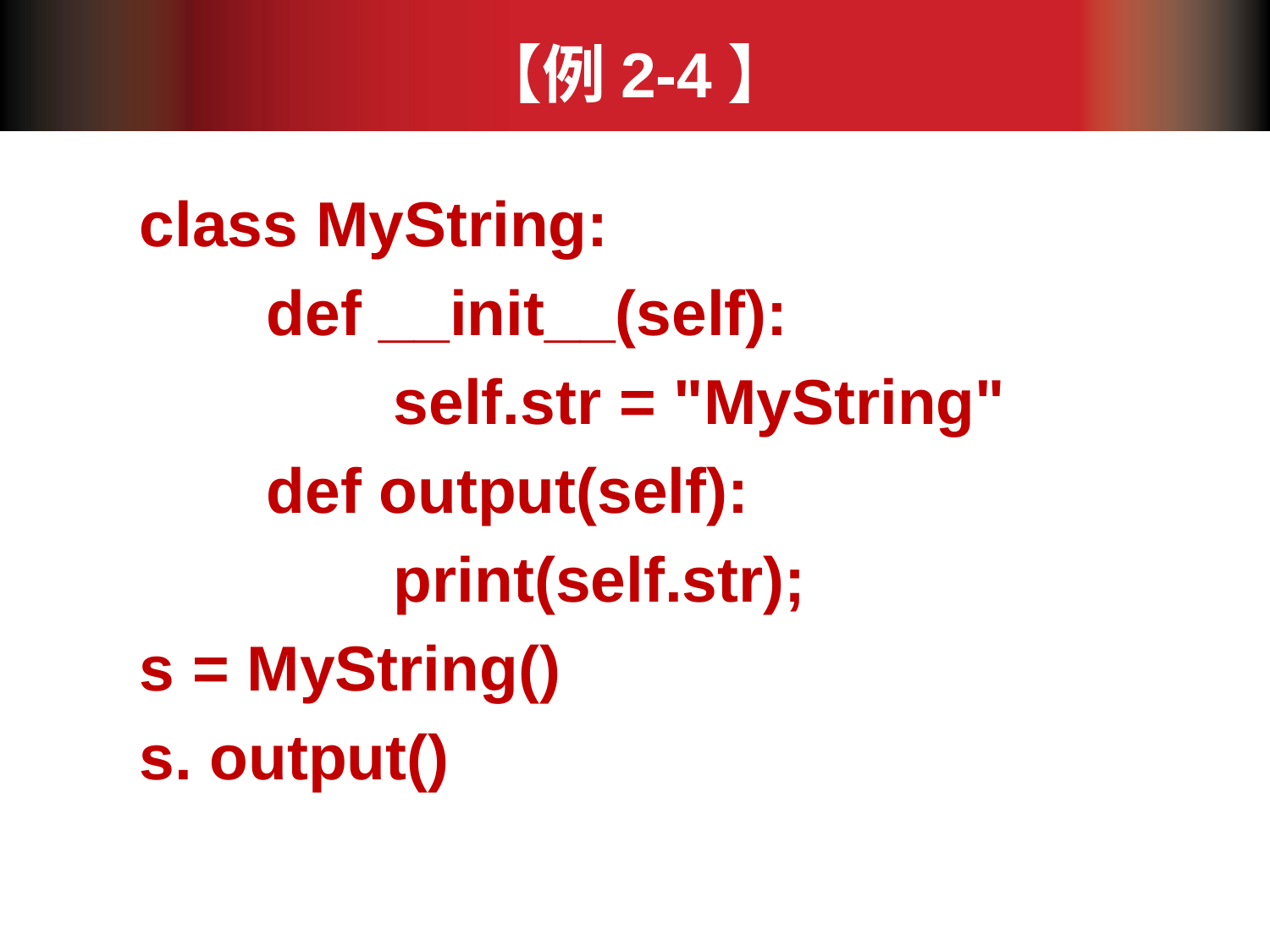

# 【例2-4】
class MyString:
	def __init__(self):
		self.str = "MyString"
	def output(self):
		print(self.str);
s = MyString()
s. output()